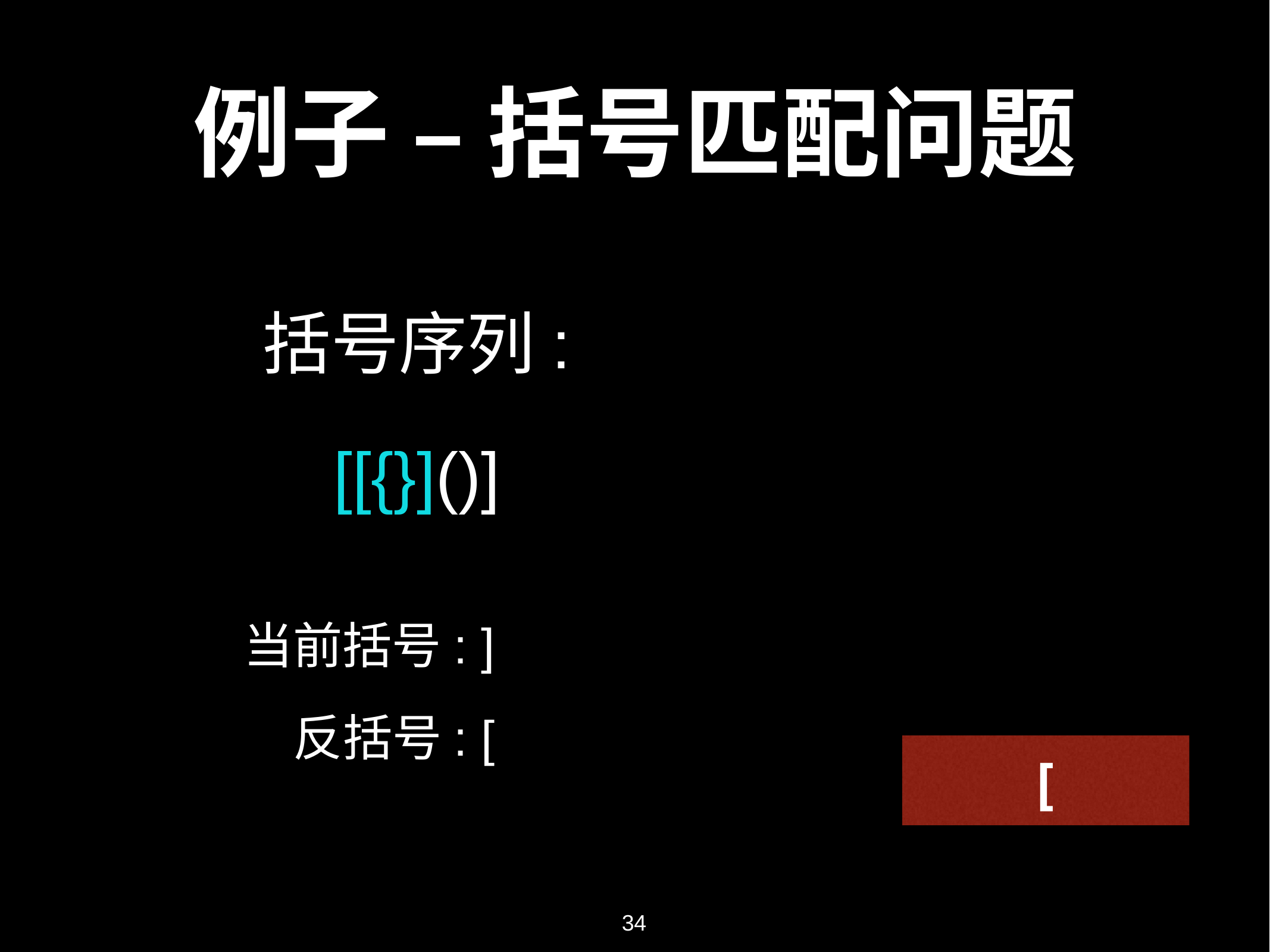

# 例子 – 括号匹配问题
括号序列:
[[{}]()]
当前括号: ]
反括号: [
[
34